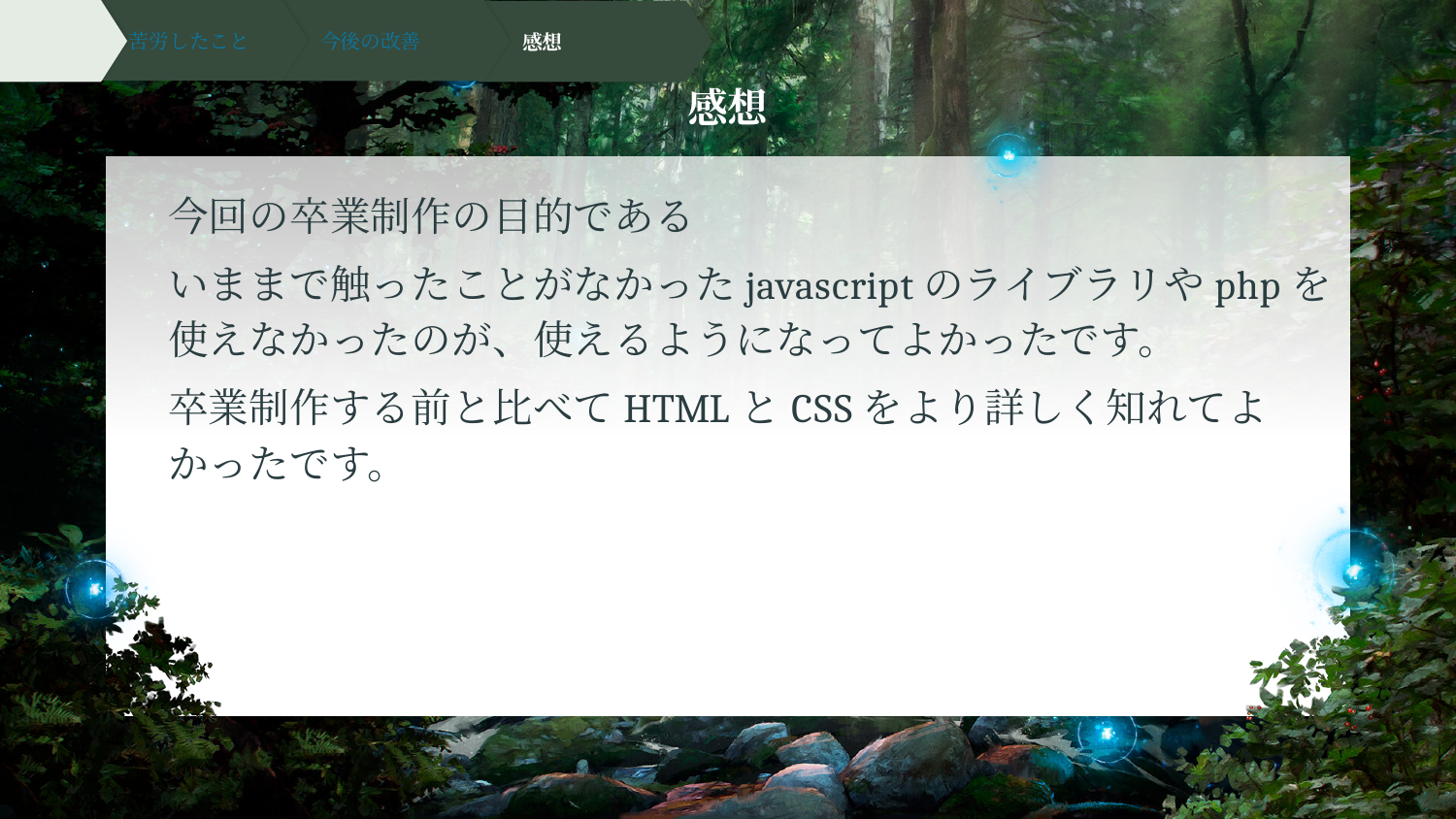

今後の改善

苦労したこと
感想
# 感想
今回の卒業制作の目的である
いままで触ったことがなかったjavascriptのライブラリやphpを使えなかったのが、使えるようになってよかったです。
卒業制作する前と比べてHTMLとCSSをより詳しく知れてよかったです。